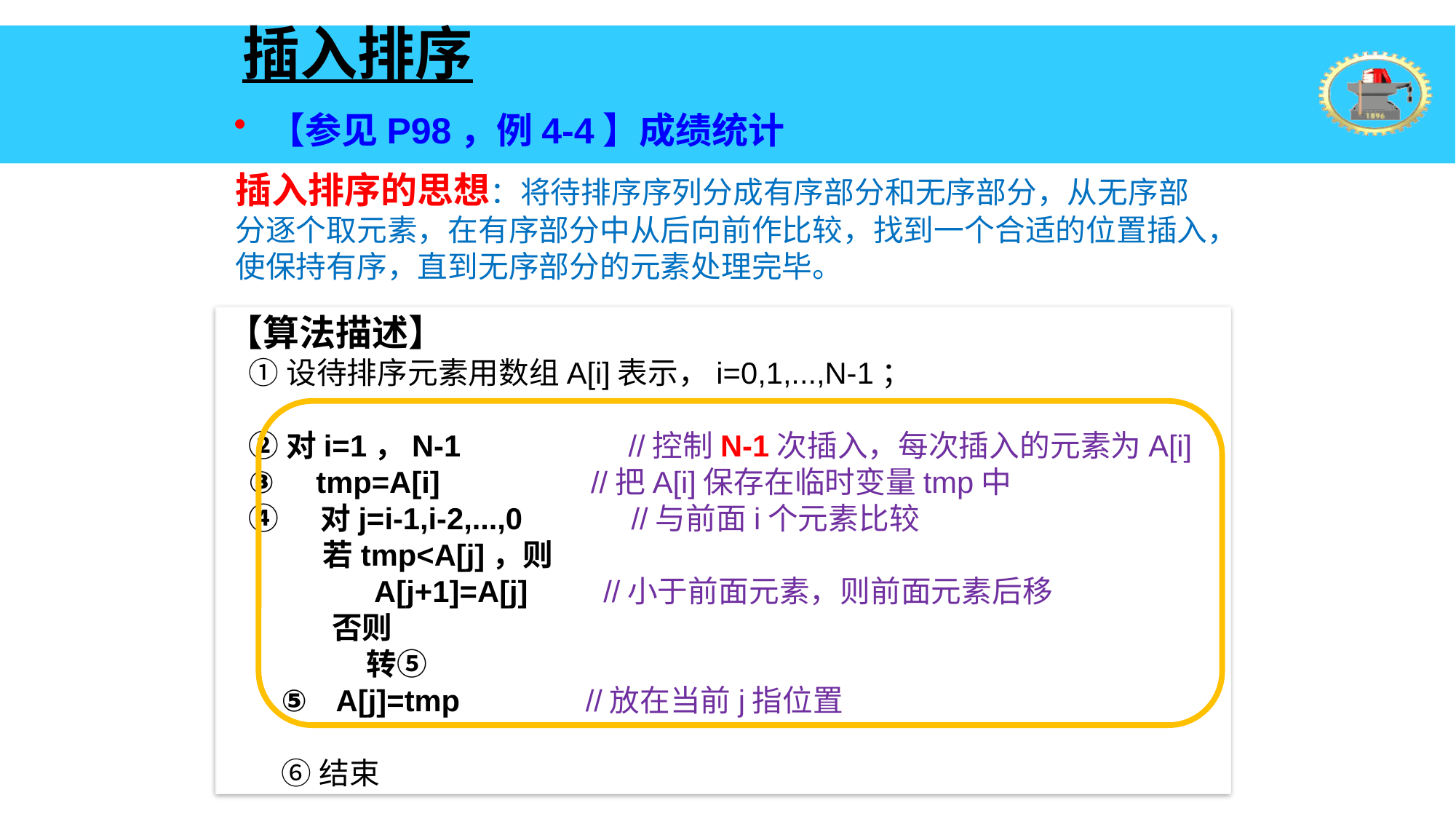

# 插入排序
【参见P98，例4-4】成绩统计
插入排序的思想：将待排序序列分成有序部分和无序部分，从无序部分逐个取元素，在有序部分中从后向前作比较，找到一个合适的位置插入，使保持有序，直到无序部分的元素处理完毕。
【算法描述】
①设待排序元素用数组A[i]表示，i=0,1,...,N-1；

②对i=1，N-1                    //控制N-1次插入，每次插入的元素为A[i]
③     tmp=A[i]                  //把A[i]保存在临时变量tmp中
④     对j=i-1,i-2,...,0             //与前面i个元素比较
          若tmp<A[j]，则
               A[j+1]=A[j]         //小于前面元素，则前面元素后移
           否则
                转⑤
A[j]=tmp               //放在当前j指位置

⑥结束